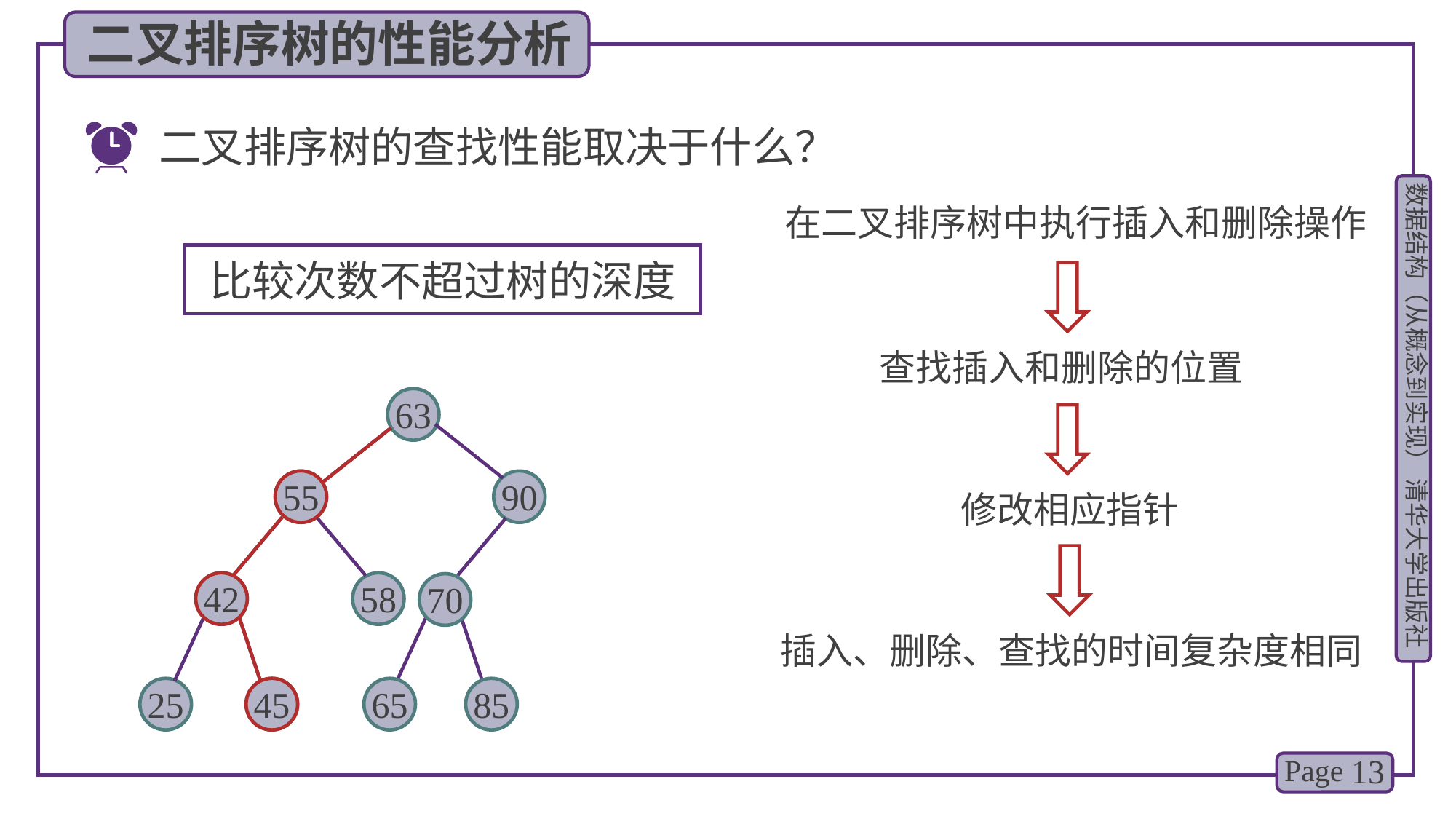

二叉排序树的性能分析

二叉排序树的查找性能取决于什么？

在二叉排序树中执行插入和删除操作
比较次数不超过树的深度

查找插入和删除的位置
63

修改相应指针

90

55

55

42

42

58

70

插入、删除、查找的时间复杂度相同

25

45

45

65

85